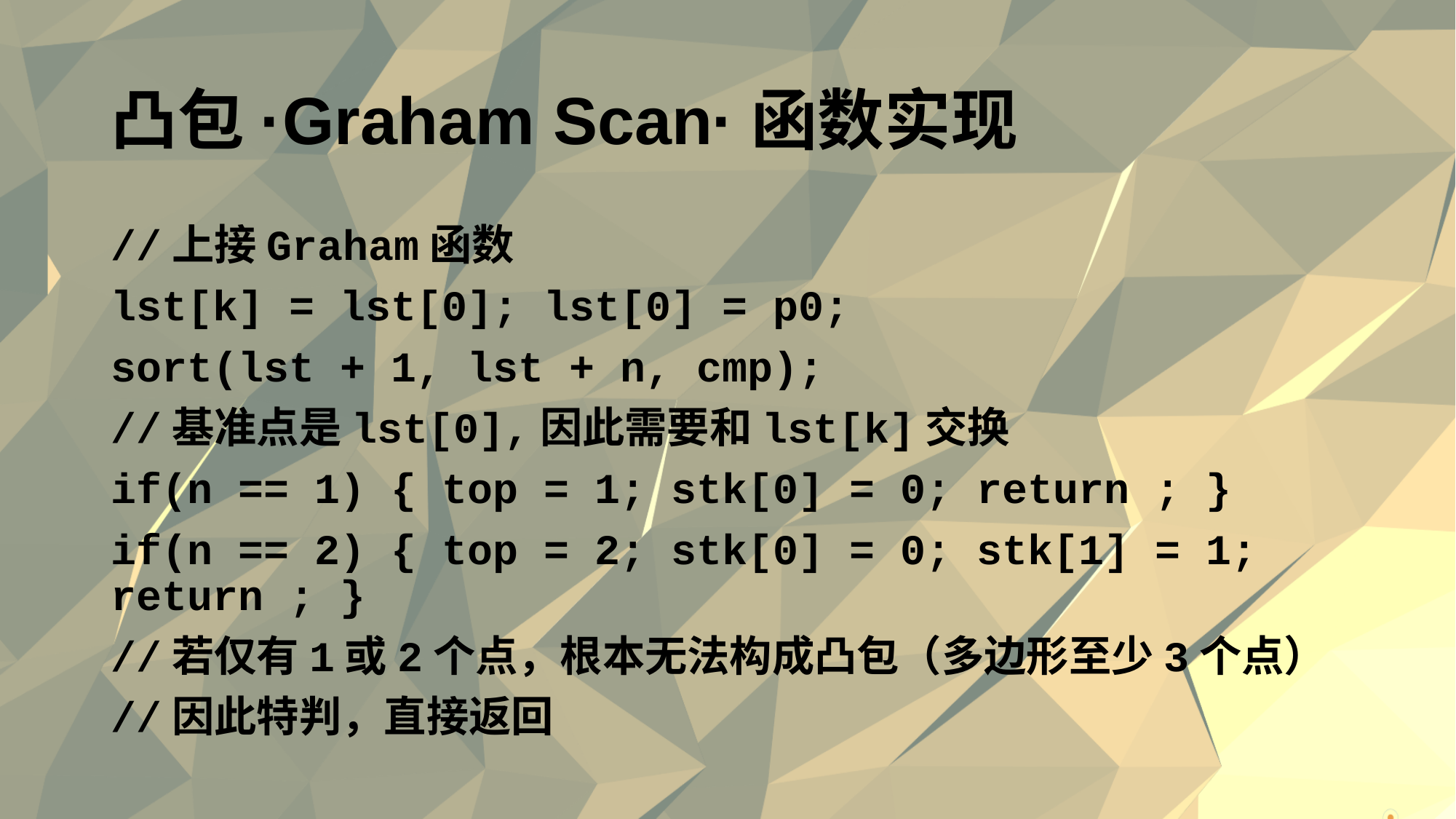

# 凸包·Graham Scan·函数实现
//上接Graham函数
lst[k] = lst[0]; lst[0] = p0;
sort(lst + 1, lst + n, cmp);
//基准点是lst[0],因此需要和lst[k]交换
if(n == 1) { top = 1; stk[0] = 0; return ; }
if(n == 2) { top = 2; stk[0] = 0; stk[1] = 1; return ; }
//若仅有1或2个点，根本无法构成凸包（多边形至少3个点）
//因此特判，直接返回